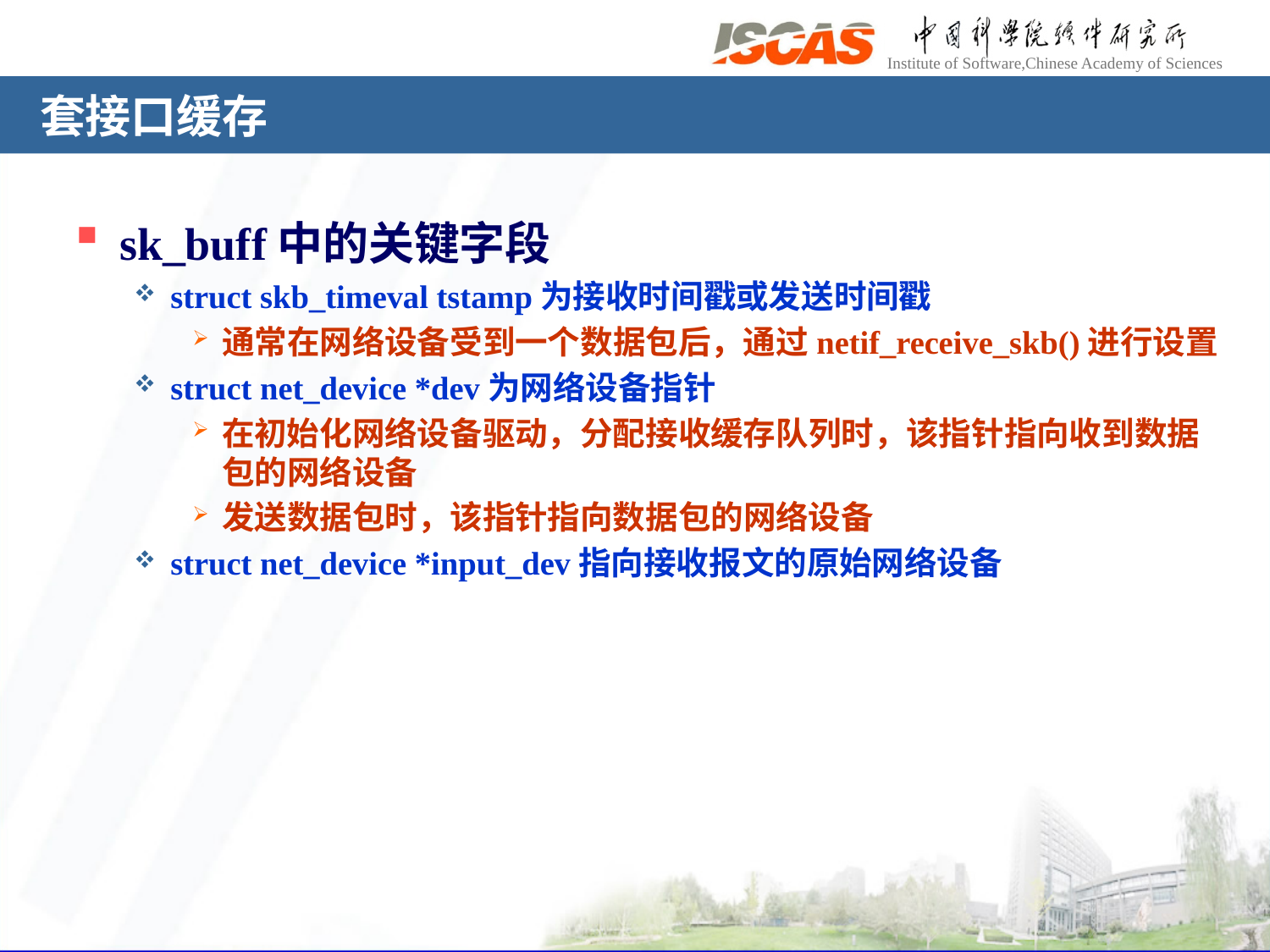

# 套接口缓存
sk_buff中的关键字段
struct skb_timeval tstamp为接收时间戳或发送时间戳
通常在网络设备受到一个数据包后，通过netif_receive_skb()进行设置
struct net_device *dev为网络设备指针
在初始化网络设备驱动，分配接收缓存队列时，该指针指向收到数据包的网络设备
发送数据包时，该指针指向数据包的网络设备
struct net_device *input_dev指向接收报文的原始网络设备